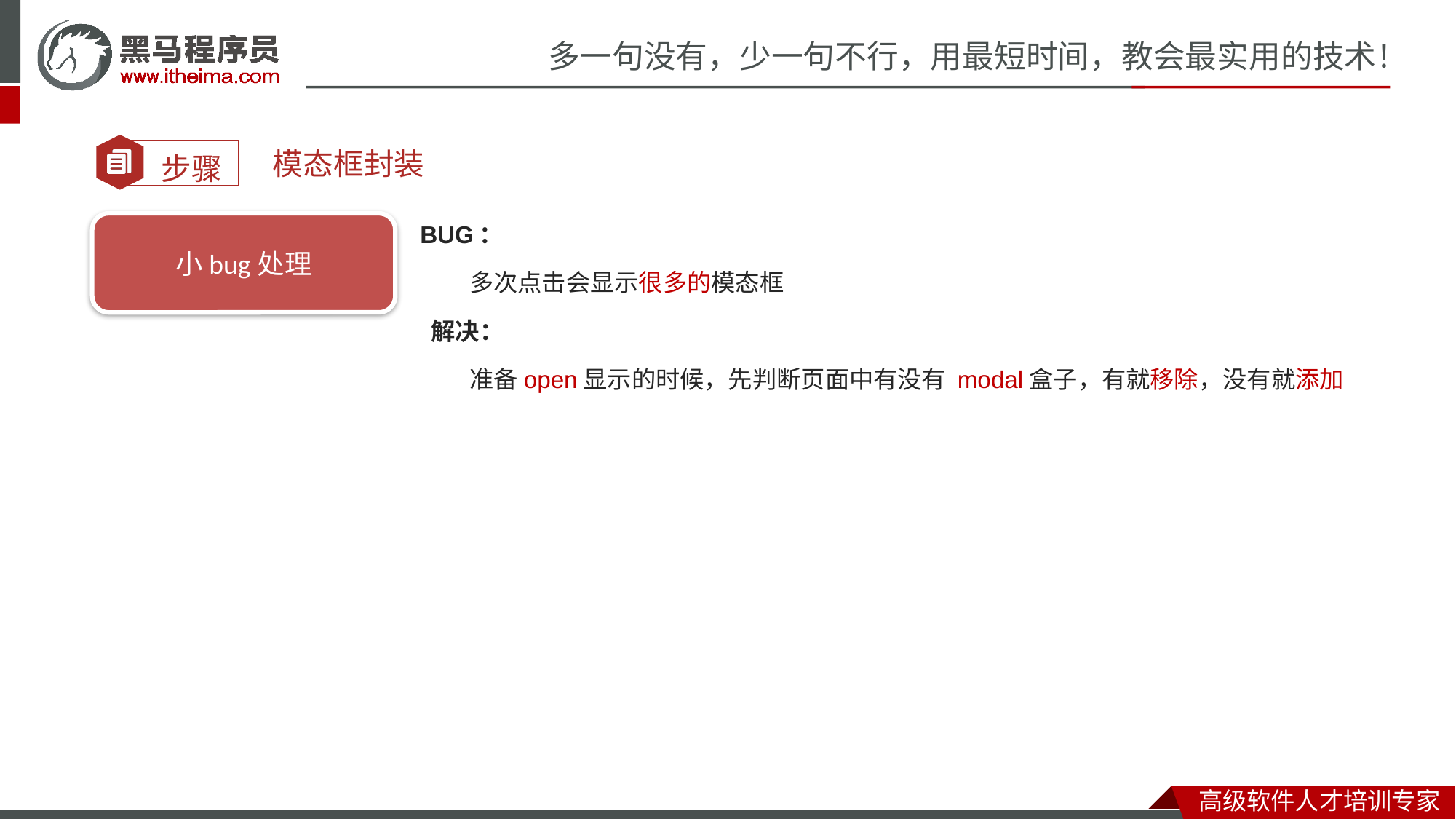

模态框封装
BUG：
        多次点击会显示很多的模态框
 解决：
        准备open显示的时候，先判断页面中有没有 modal盒子，有就移除，没有就添加
小bug处理